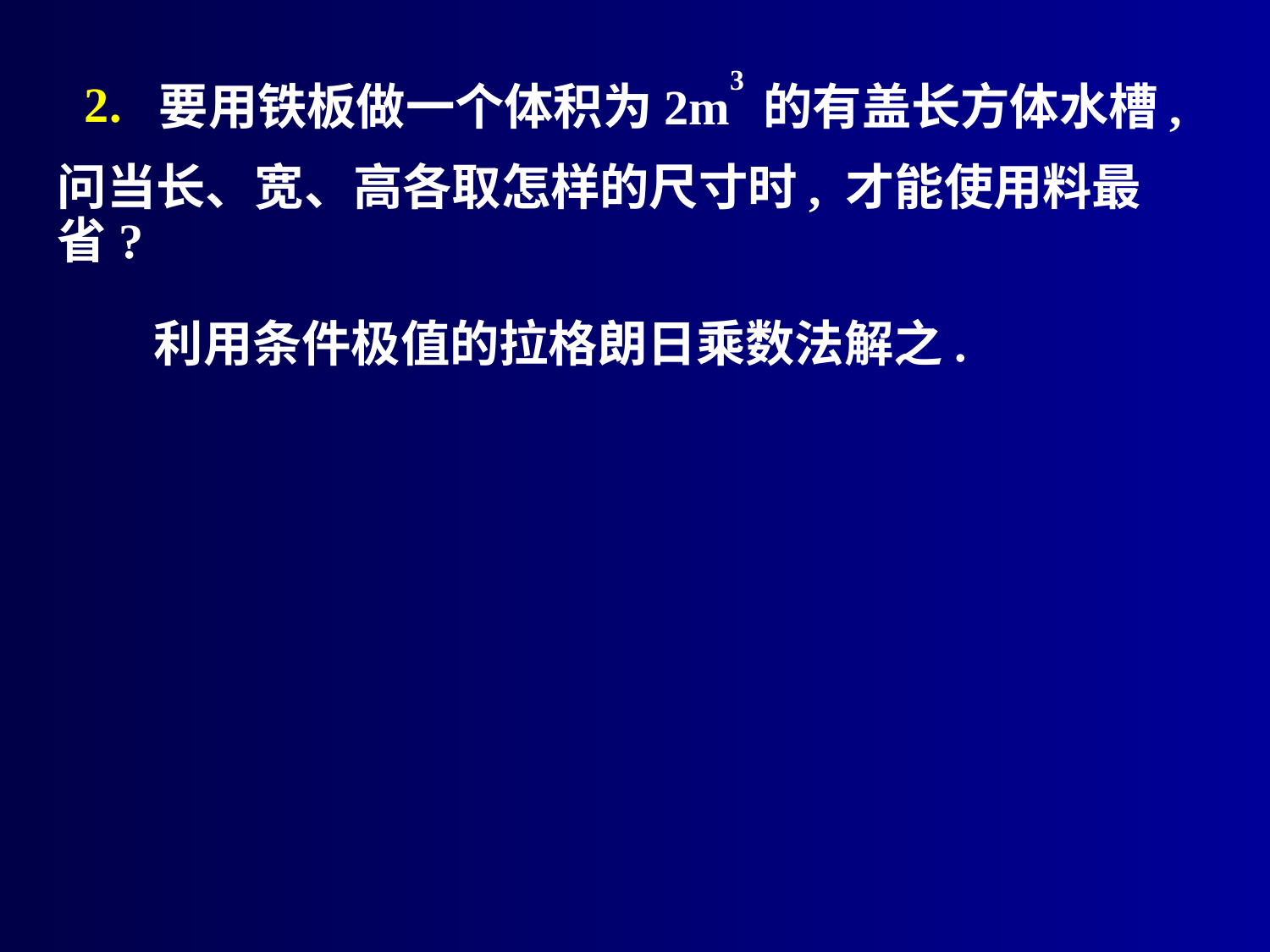

要用铁板做一个体积为2m3 的有盖长方体水槽,
问当长、宽、高各取怎样的尺寸时, 才能使用料最省?
2.
利用条件极值的拉格朗日乘数法解之.